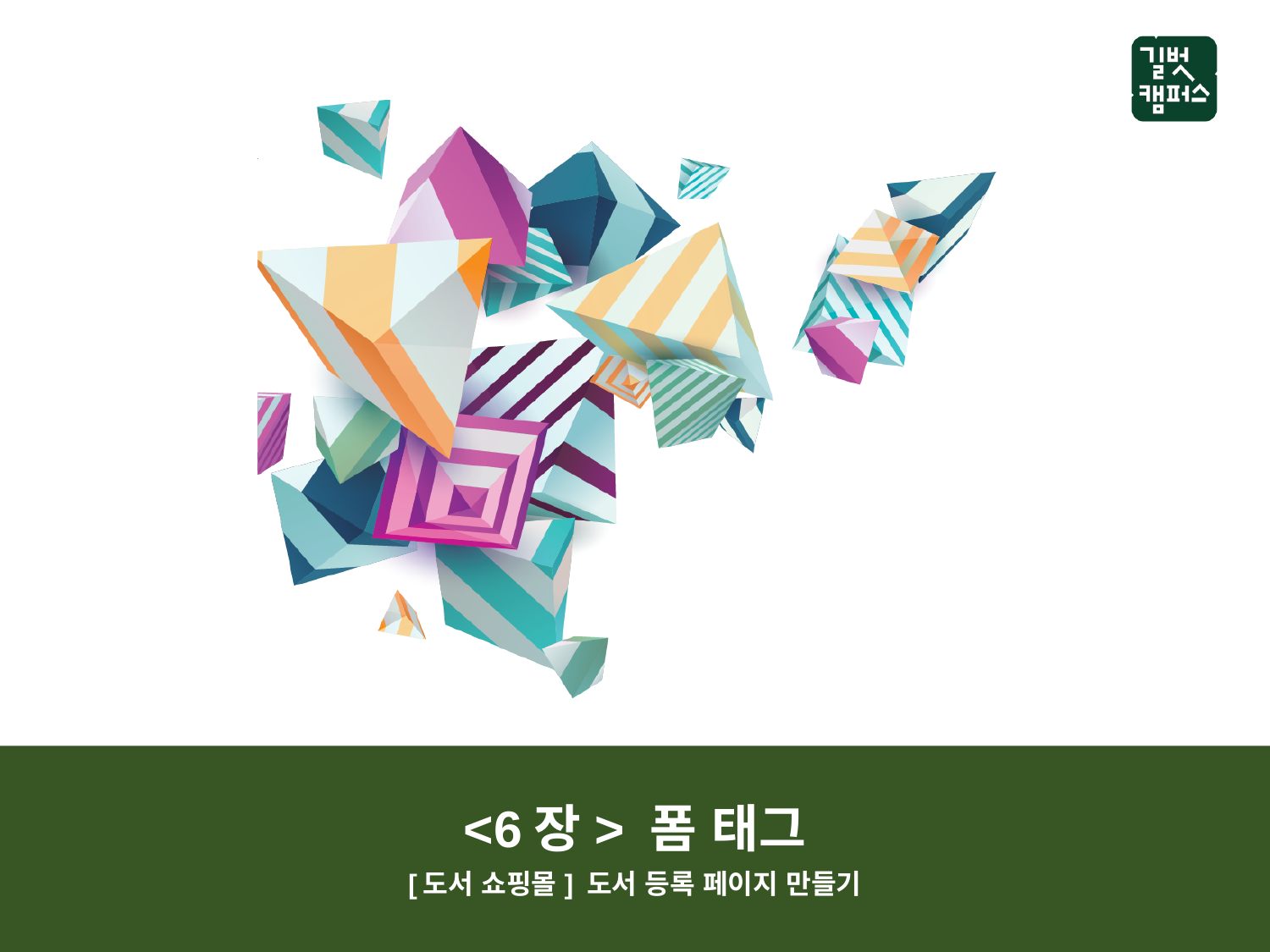

<6장> 폼 태그
[도서 쇼핑몰] 도서 등록 페이지 만들기
<1장> 전기의 기본 개념과 팅커캐드